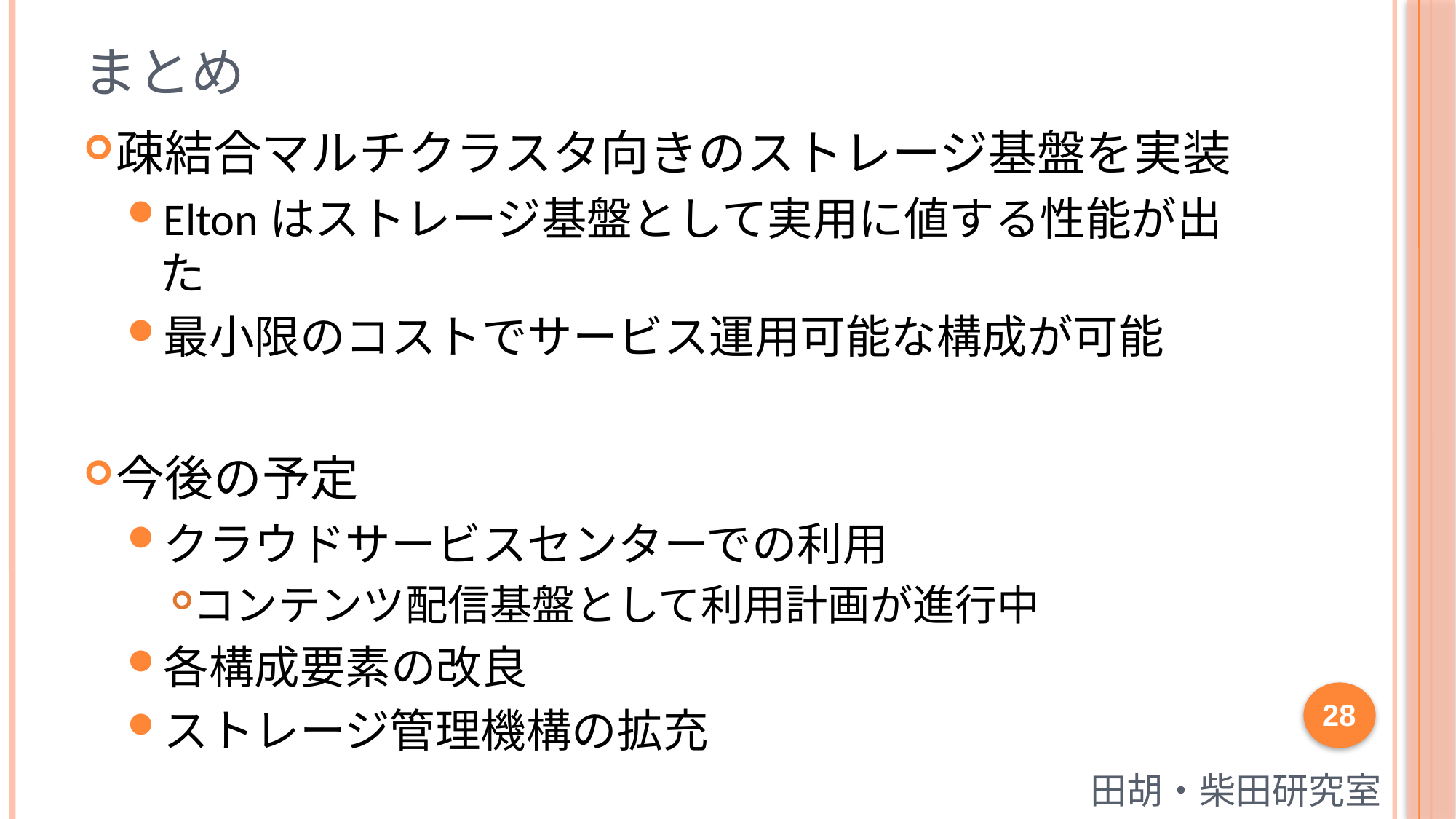

# まとめ
疎結合マルチクラスタ向きのストレージ基盤を実装
Eltonはストレージ基盤として実用に値する性能が出た
最小限のコストでサービス運用可能な構成が可能

今後の予定
クラウドサービスセンターでの利用
コンテンツ配信基盤として利用計画が進行中
各構成要素の改良
ストレージ管理機構の拡充
28